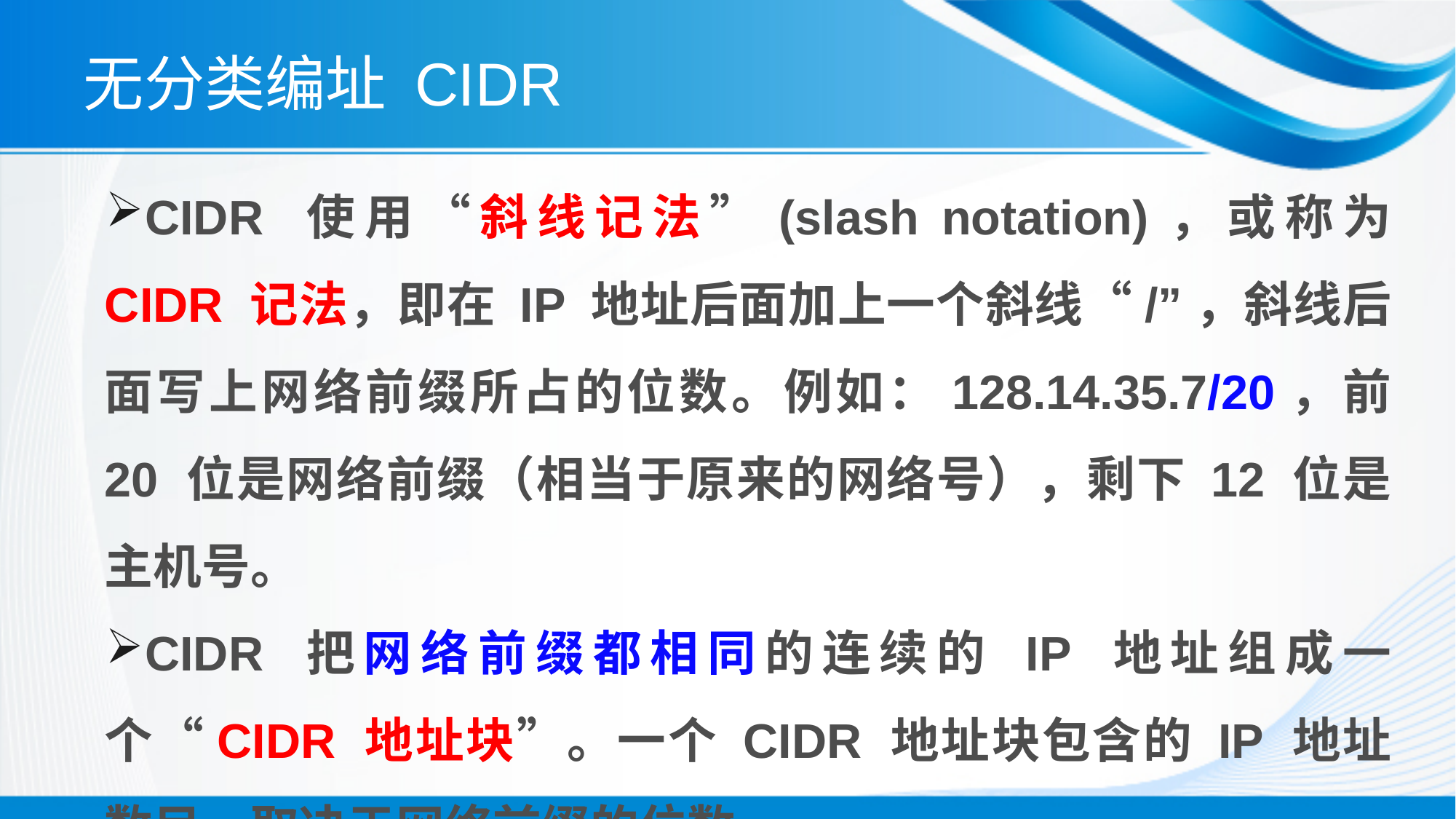

# 无分类编址 CIDR
CIDR 使用“斜线记法”(slash notation)，或称为 CIDR 记法，即在 IP 地址后面加上一个斜线“/”，斜线后面写上网络前缀所占的位数。例如：128.14.35.7/20，前 20 位是网络前缀（相当于原来的网络号），剩下 12 位是主机号。
CIDR 把网络前缀都相同的连续的 IP 地址组成一个“CIDR 地址块”。一个 CIDR 地址块包含的 IP 地址数目，取决于网络前缀的位数。